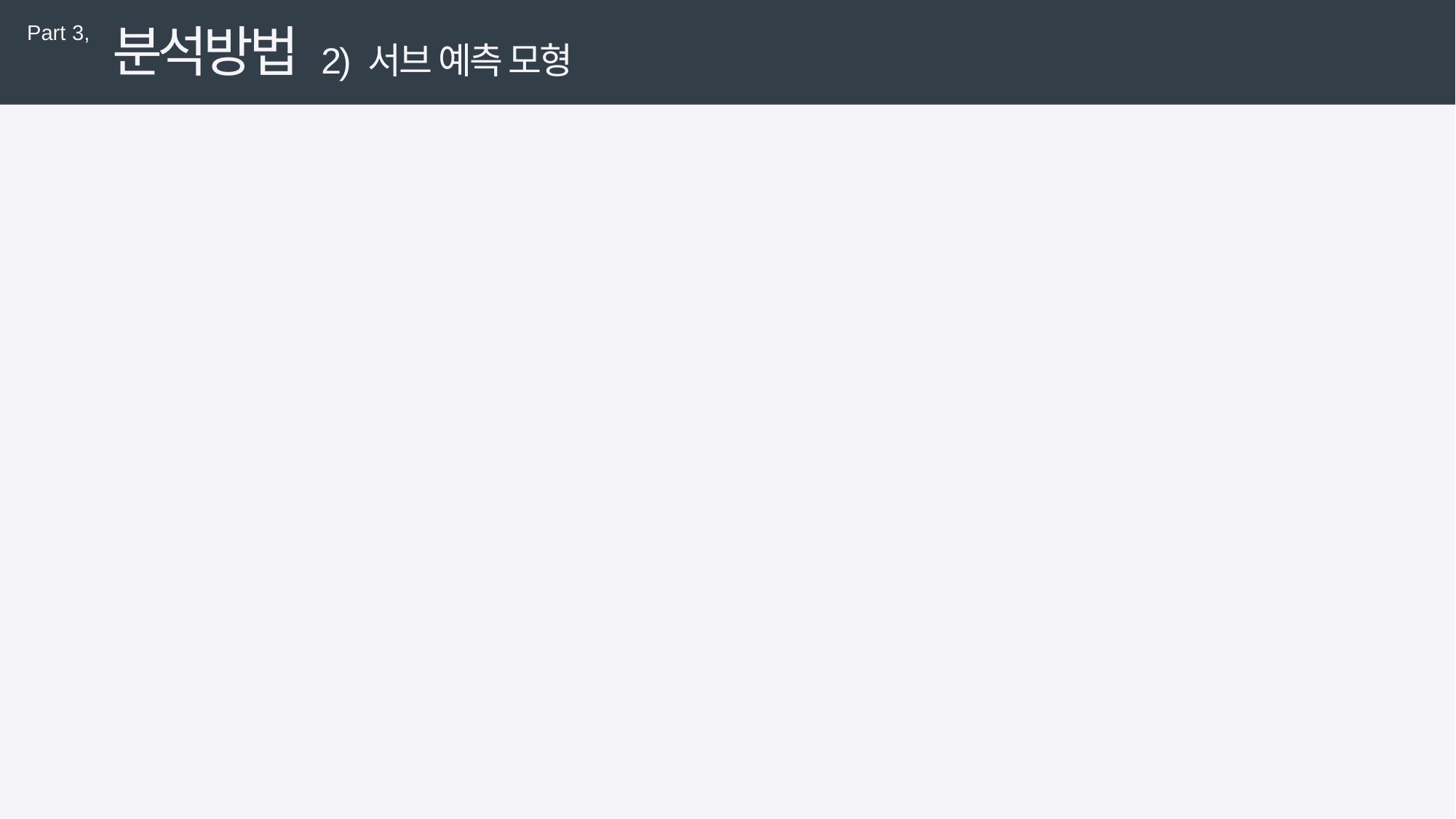

분석방법
Part 3,
2) 서브 예측 모형